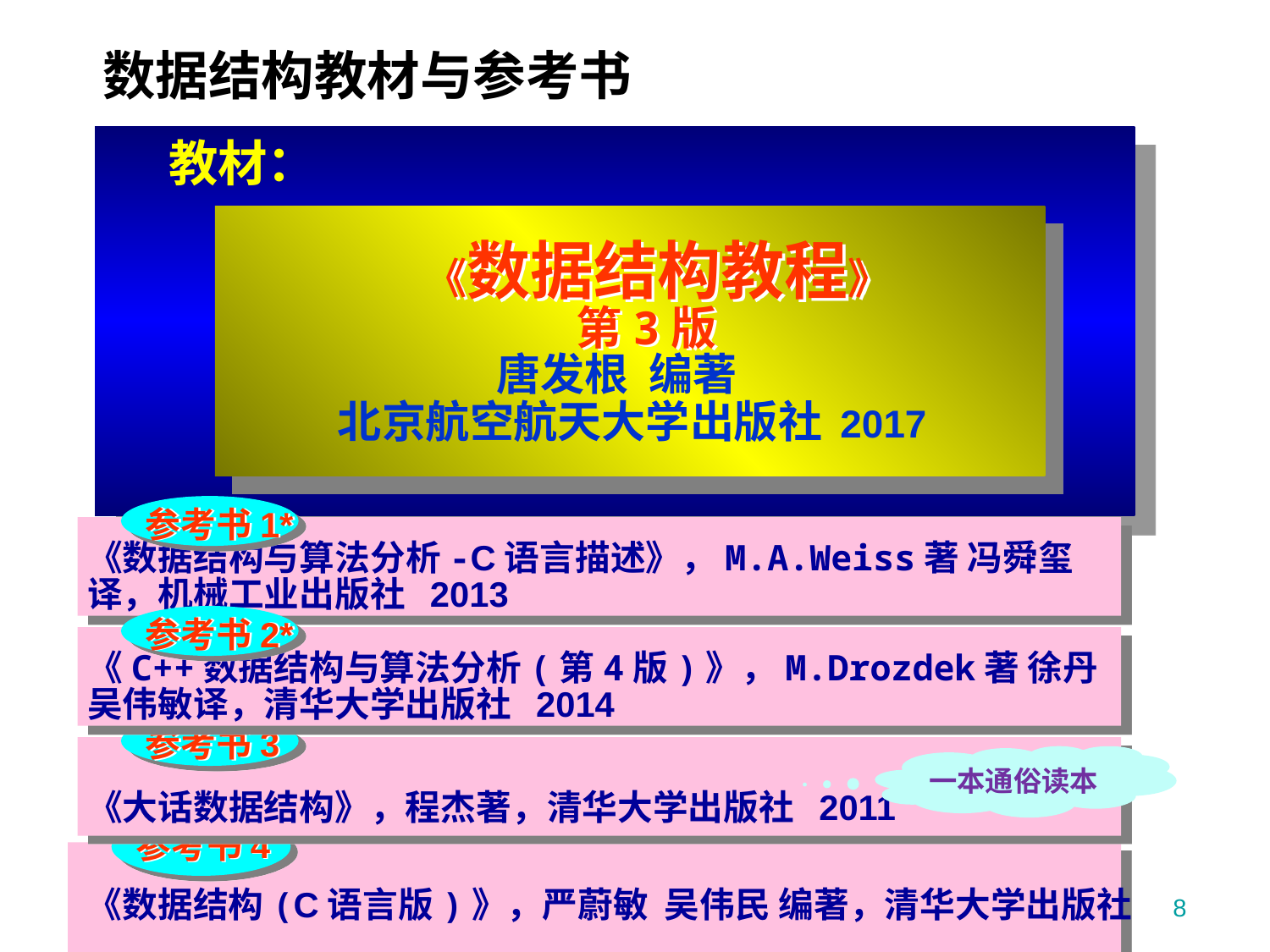

# 数据结构教材与参考书

教材：

 《数据结构教程》
第3版
                    唐发根  编著
    北京航空航天大学出版社 2017

参考书1*

《数据结构与算法分析-C语言描述》，M.A.Weiss著 冯舜玺译，机械工业出版社  2013

参考书2*

《C++数据结构与算法分析(第4版)》，M.Drozdek著 徐丹 吴伟敏译，清华大学出版社  2014

参考书3

《大话数据结构》，程杰著，清华大学出版社  2011
一本通俗读本

参考书4

《数据结构(C语言版)》，严蔚敏  吴伟民 编著，清华大学出版社
8